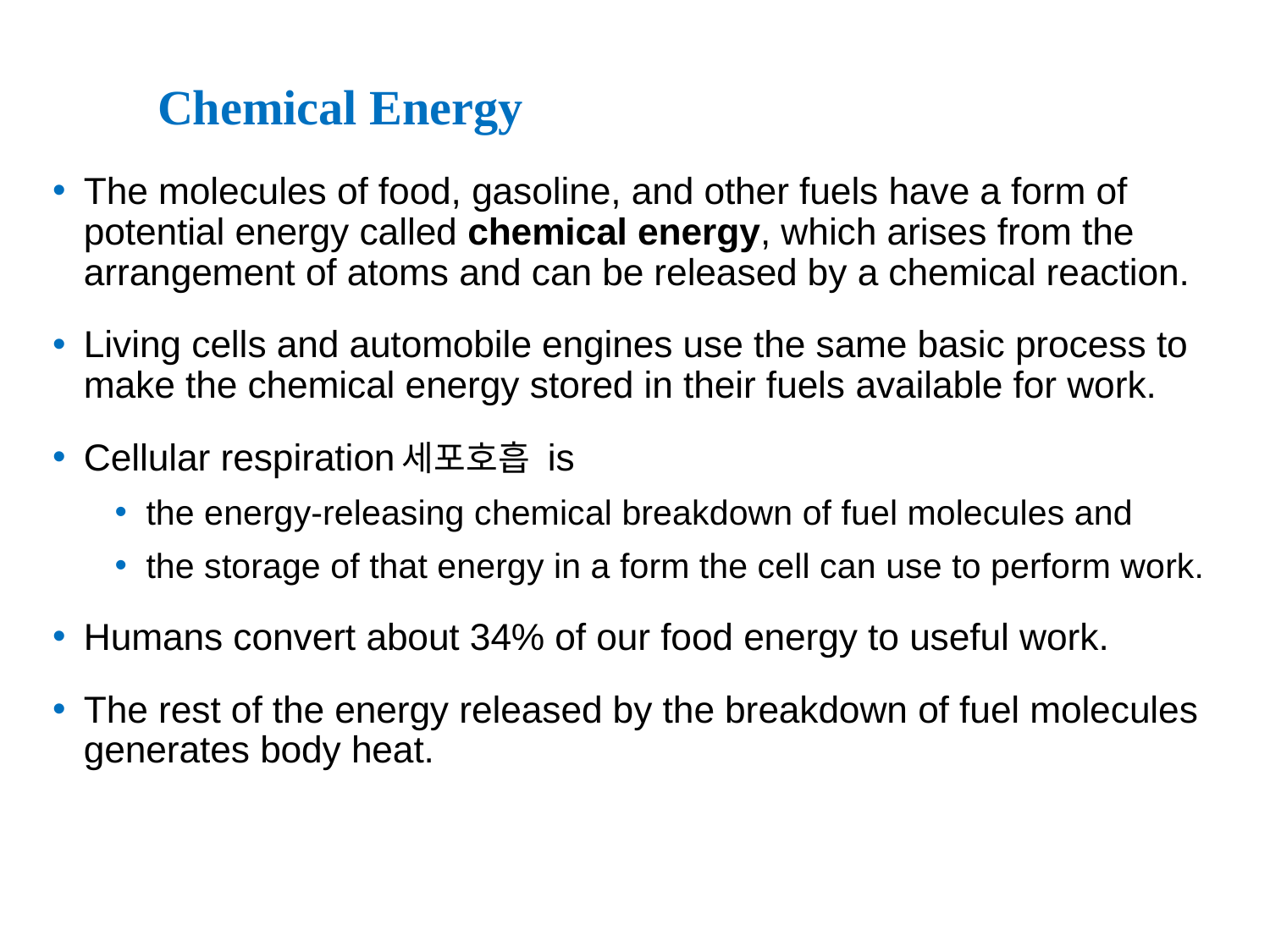

# Chemical Energy
The molecules of food, gasoline, and other fuels have a form of potential energy called chemical energy, which arises from the arrangement of atoms and can be released by a chemical reaction.
Living cells and automobile engines use the same basic process to make the chemical energy stored in their fuels available for work.
Cellular respiration세포호흡 is
the energy-releasing chemical breakdown of fuel molecules and
the storage of that energy in a form the cell can use to perform work.
Humans convert about 34% of our food energy to useful work.
The rest of the energy released by the breakdown of fuel molecules generates body heat.